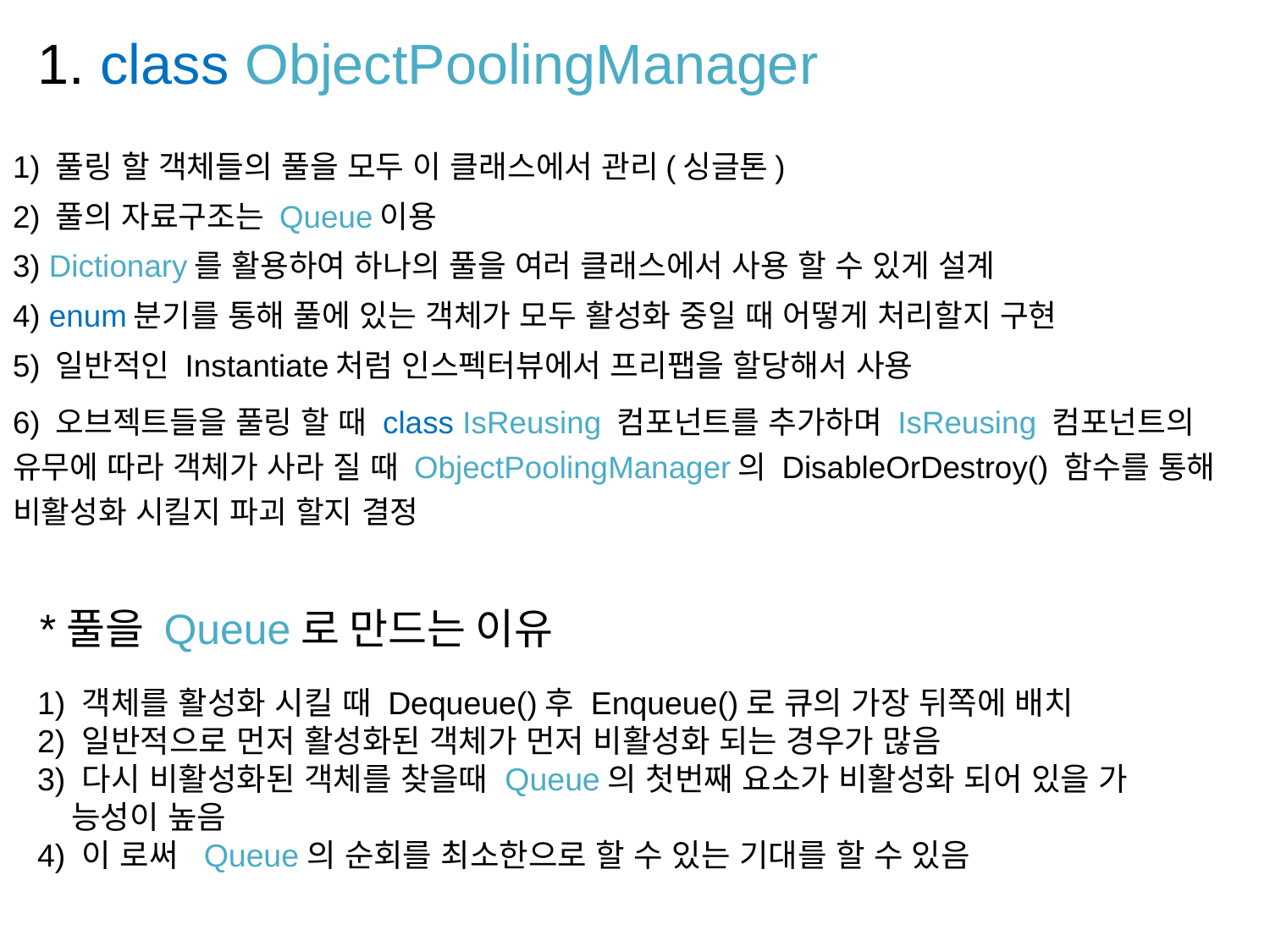

# 1. class ObjectPoolingManager
1) 풀링 할 객체들의 풀을 모두 이 클래스에서 관리(싱글톤)
2) 풀의 자료구조는 Queue이용
3) Dictionary를 활용하여 하나의 풀을 여러 클래스에서 사용 할 수 있게 설계
4) enum분기를 통해 풀에 있는 객체가 모두 활성화 중일 때 어떻게 처리할지 구현
5) 일반적인 Instantiate처럼 인스펙터뷰에서 프리팹을 할당해서 사용
6) 오브젝트들을 풀링 할 때 class IsReusing 컴포넌트를 추가하며 IsReusing 컴포넌트의 유무에 따라 객체가 사라 질 때 ObjectPoolingManager의 DisableOrDestroy() 함수를 통해 비활성화 시킬지 파괴 할지 결정
*풀을 Queue로 만드는 이유
1) 객체를 활성화 시킬 때 Dequeue()후 Enqueue()로 큐의 가장 뒤쪽에 배치
2) 일반적으로 먼저 활성화된 객체가 먼저 비활성화 되는 경우가 많음
3) 다시 비활성화된 객체를 찾을때 Queue의 첫번째 요소가 비활성화 되어 있을 가
   능성이 높음
4) 이 로써  Queue의 순회를 최소한으로 할 수 있는 기대를 할 수 있음